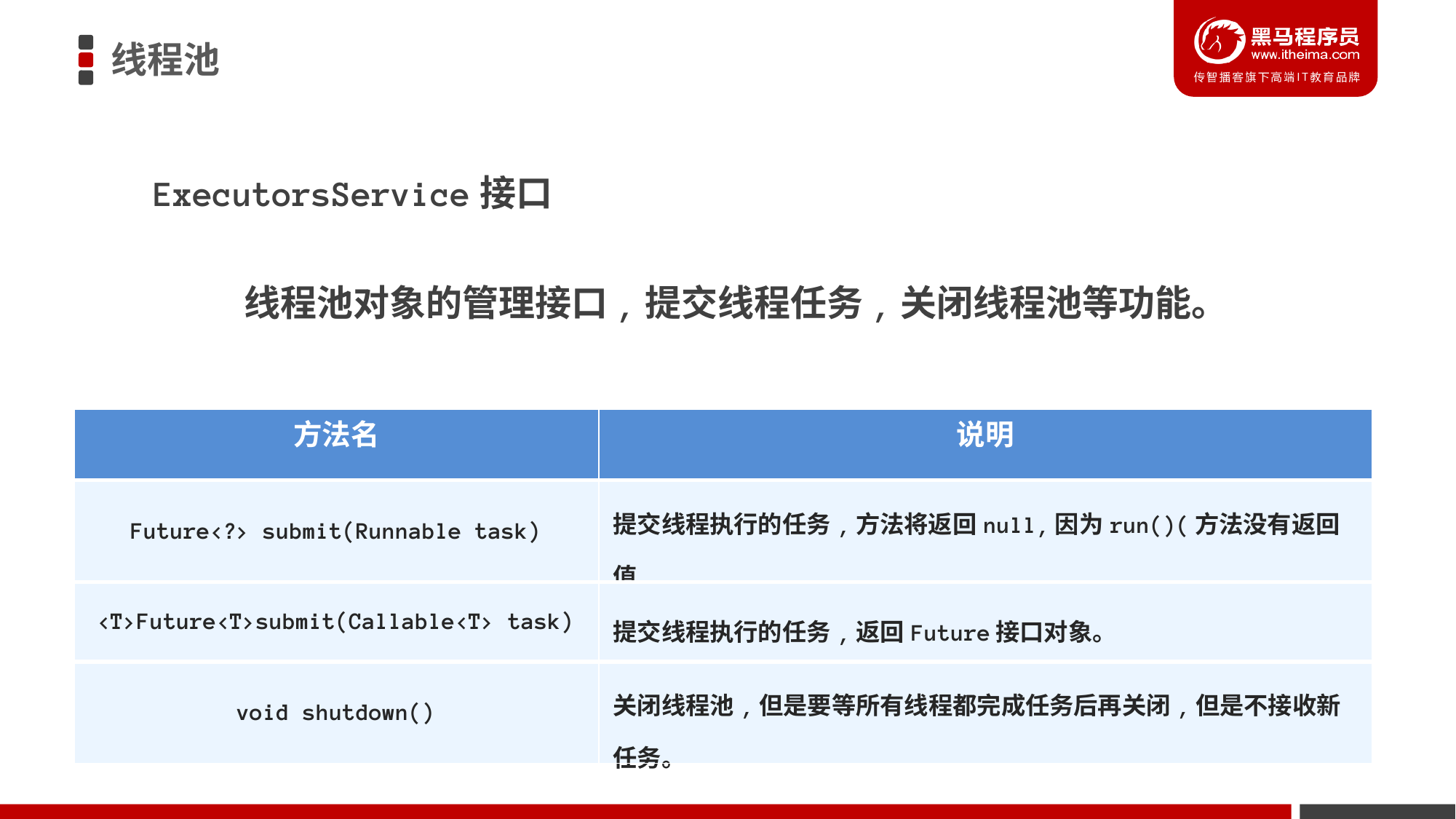

线程池
ExecutorsService接口
线程池对象的管理接口,提交线程任务,关闭线程池等功能。
| 方法名 | 说明 |
| --- | --- |
| Future<?> submit(Runnable task) | 提交线程执行的任务,方法将返回null,因为run()(方法没有返回值. |
| <T>Future<T>submit(Callable<T> task) | 提交线程执行的任务,返回Future接口对象。 |
| void shutdown() | 关闭线程池,但是要等所有线程都完成任务后再关闭,但是不接收新任务。 |